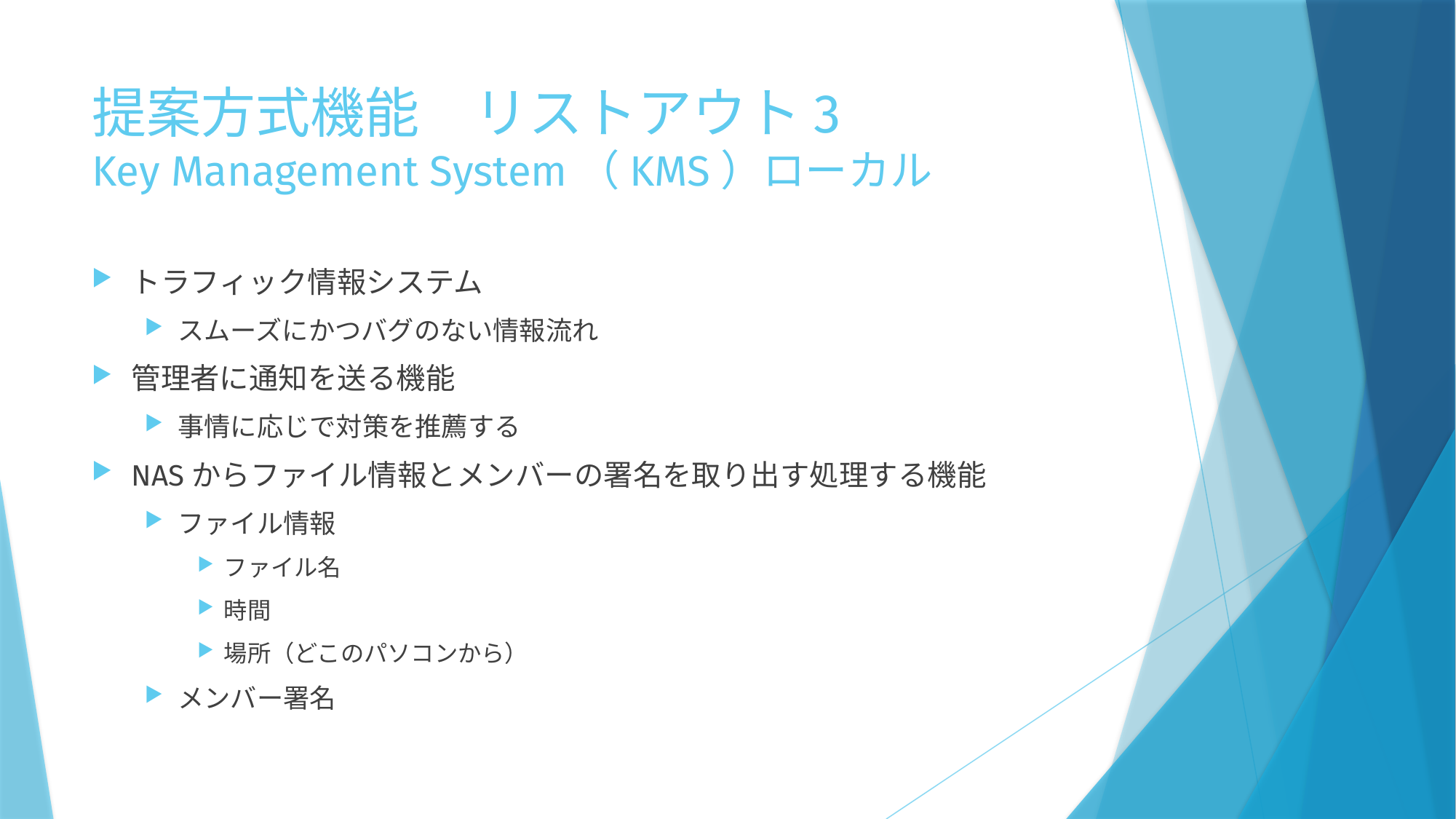

# 提案方式機能　リストアウト3 Key Management System（KMS）ローカル
トラフィック情報システム
スムーズにかつバグのない情報流れ
管理者に通知を送る機能
事情に応じで対策を推薦する
NASからファイル情報とメンバーの署名を取り出す処理する機能
ファイル情報
ファイル名
時間
場所（どこのパソコンから）
メンバー署名